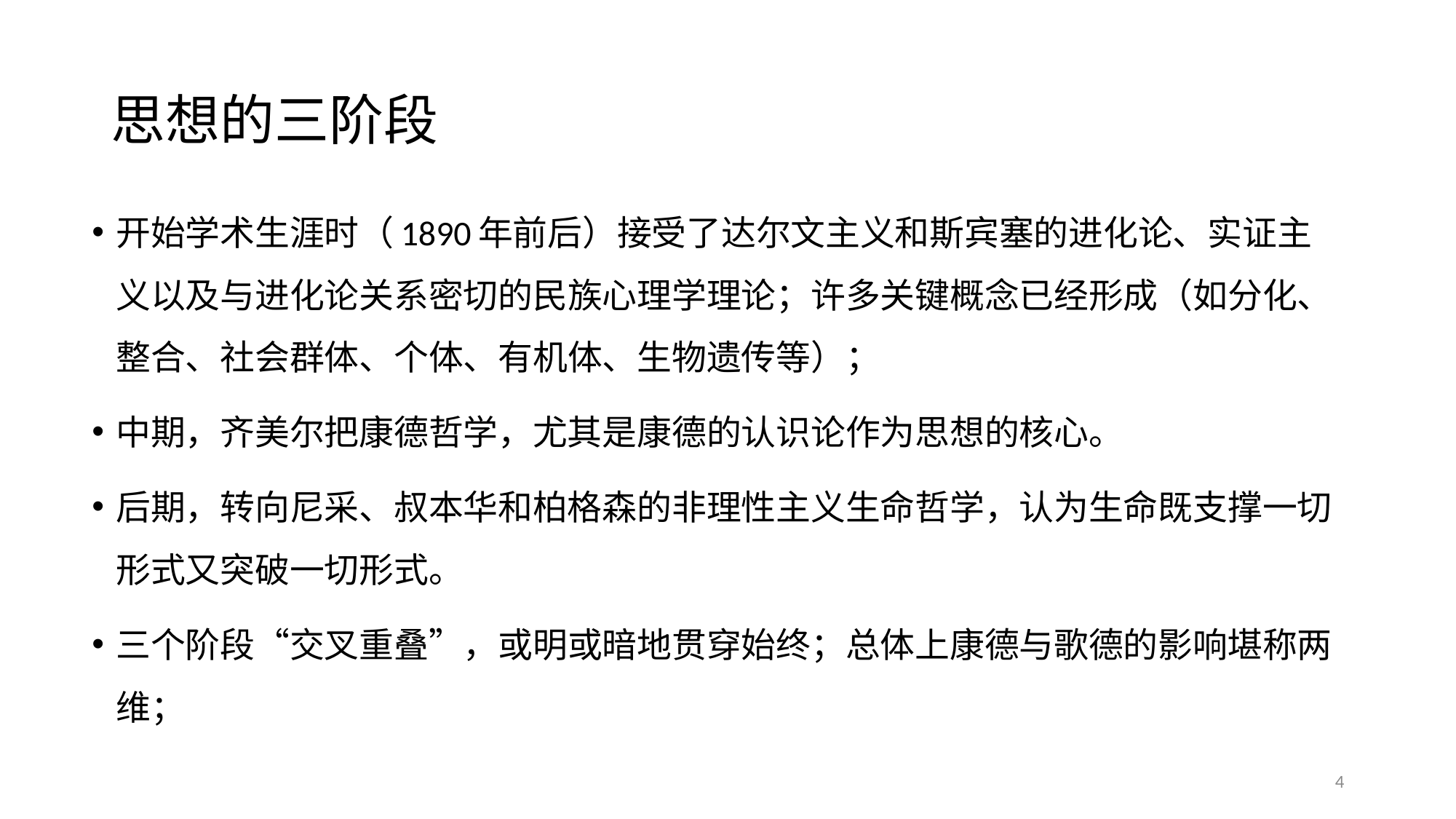

# 思想的三阶段
开始学术生涯时（1890年前后）接受了达尔文主义和斯宾塞的进化论、实证主义以及与进化论关系密切的民族心理学理论；许多关键概念已经形成（如分化、整合、社会群体、个体、有机体、生物遗传等）；
中期，齐美尔把康德哲学，尤其是康德的认识论作为思想的核心。
后期，转向尼采、叔本华和柏格森的非理性主义生命哲学，认为生命既支撑一切形式又突破一切形式。
三个阶段“交叉重叠”，或明或暗地贯穿始终；总体上康德与歌德的影响堪称两维；
4